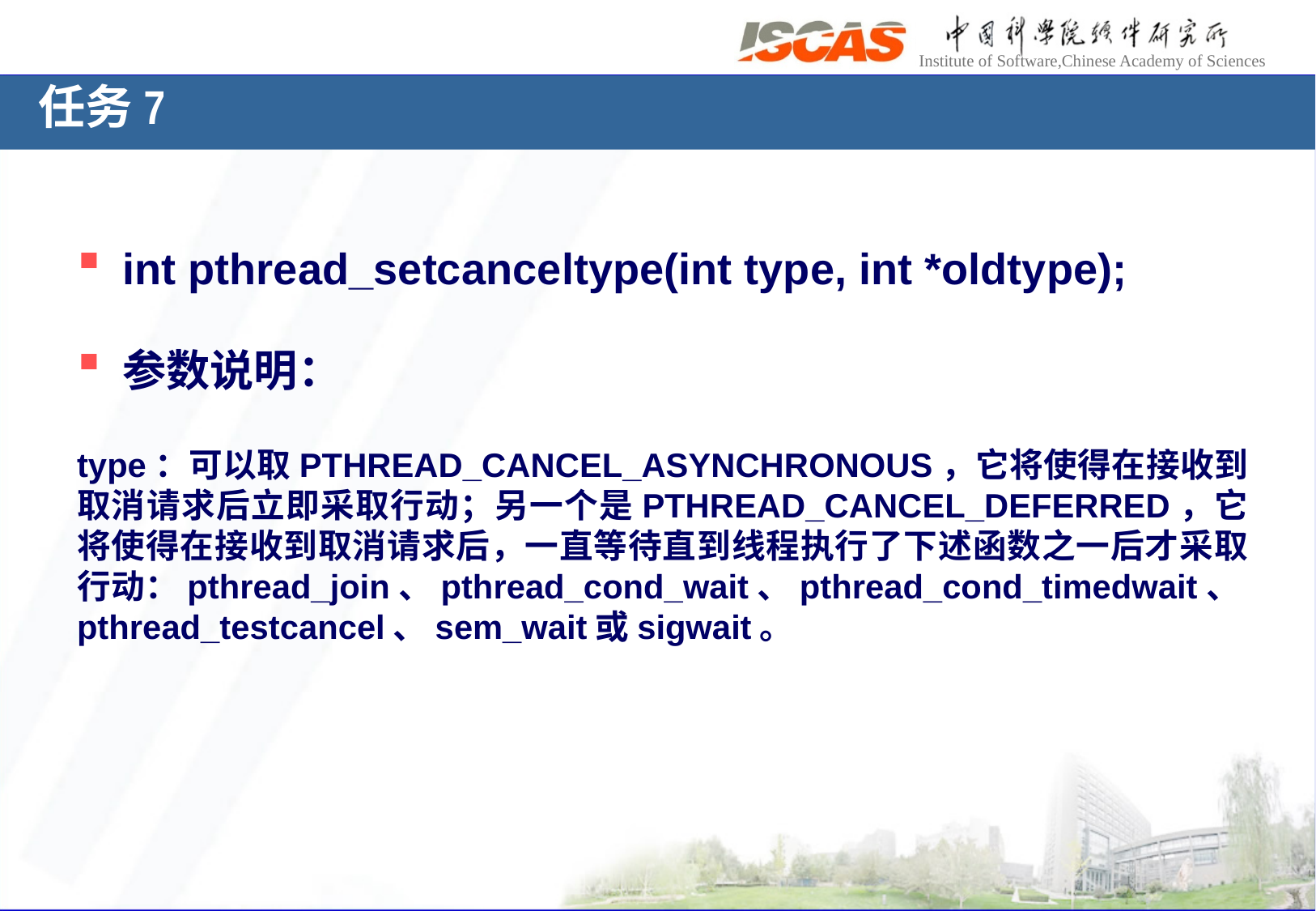

# 任务7
int pthread_setcanceltype(int type, int *oldtype);

参数说明：

type：可以取PTHREAD_CANCEL_ASYNCHRONOUS，它将使得在接收到取消请求后立即采取行动；另一个是PTHREAD_CANCEL_DEFERRED，它将使得在接收到取消请求后，一直等待直到线程执行了下述函数之一后才采取行动：pthread_join、pthread_cond_wait、pthread_cond_timedwait、pthread_testcancel、sem_wait或sigwait。